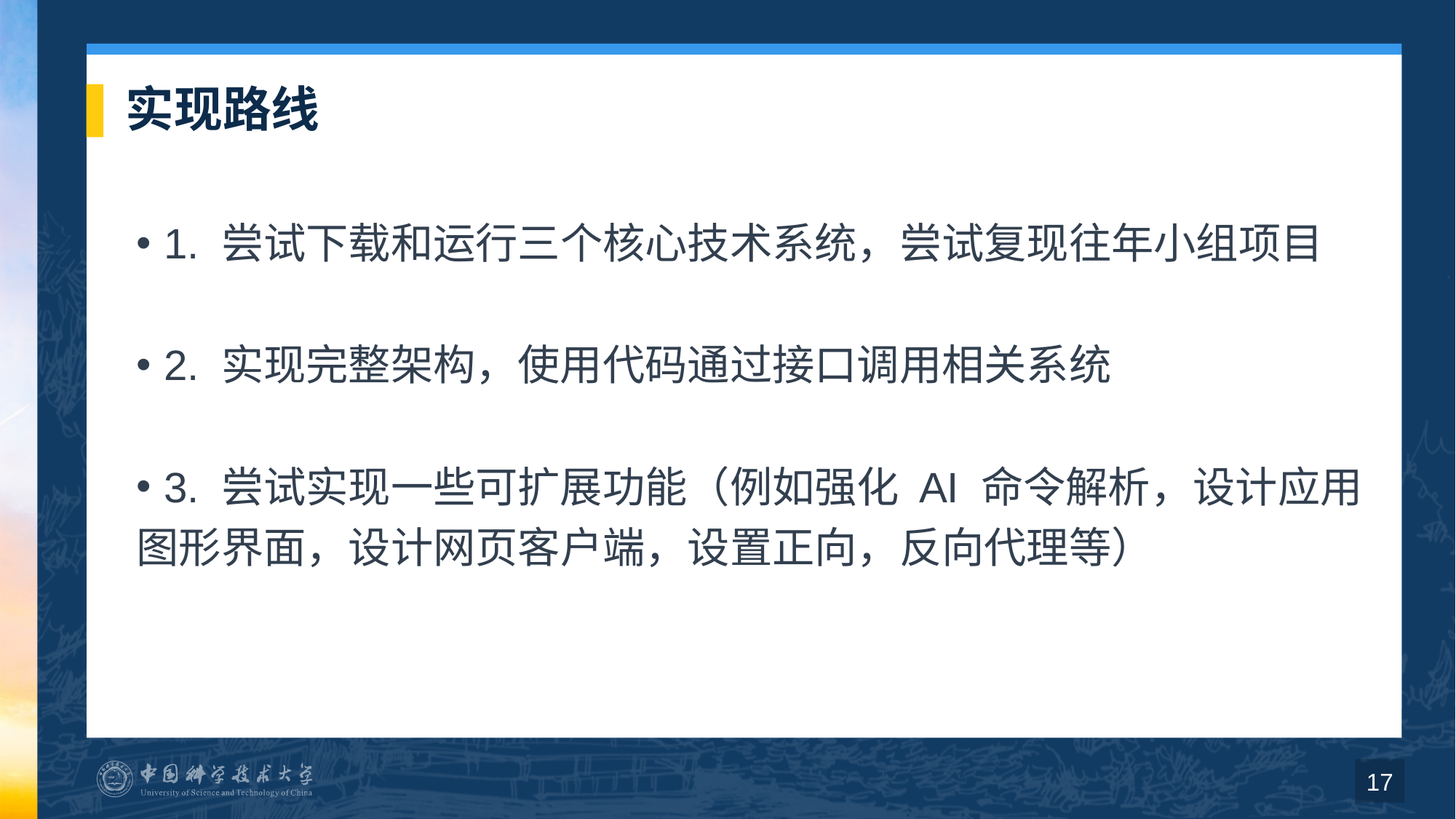

# 实现路线

1. 尝试下载和运行三个核心技术系统，尝试复现往年小组项目

2. 实现完整架构，使用代码通过接口调用相关系统

3. 尝试实现一些可扩展功能（例如强化 AI 命令解析，设计应用
图形界面，设计网页客户端，设置正向，反向代理等）
17